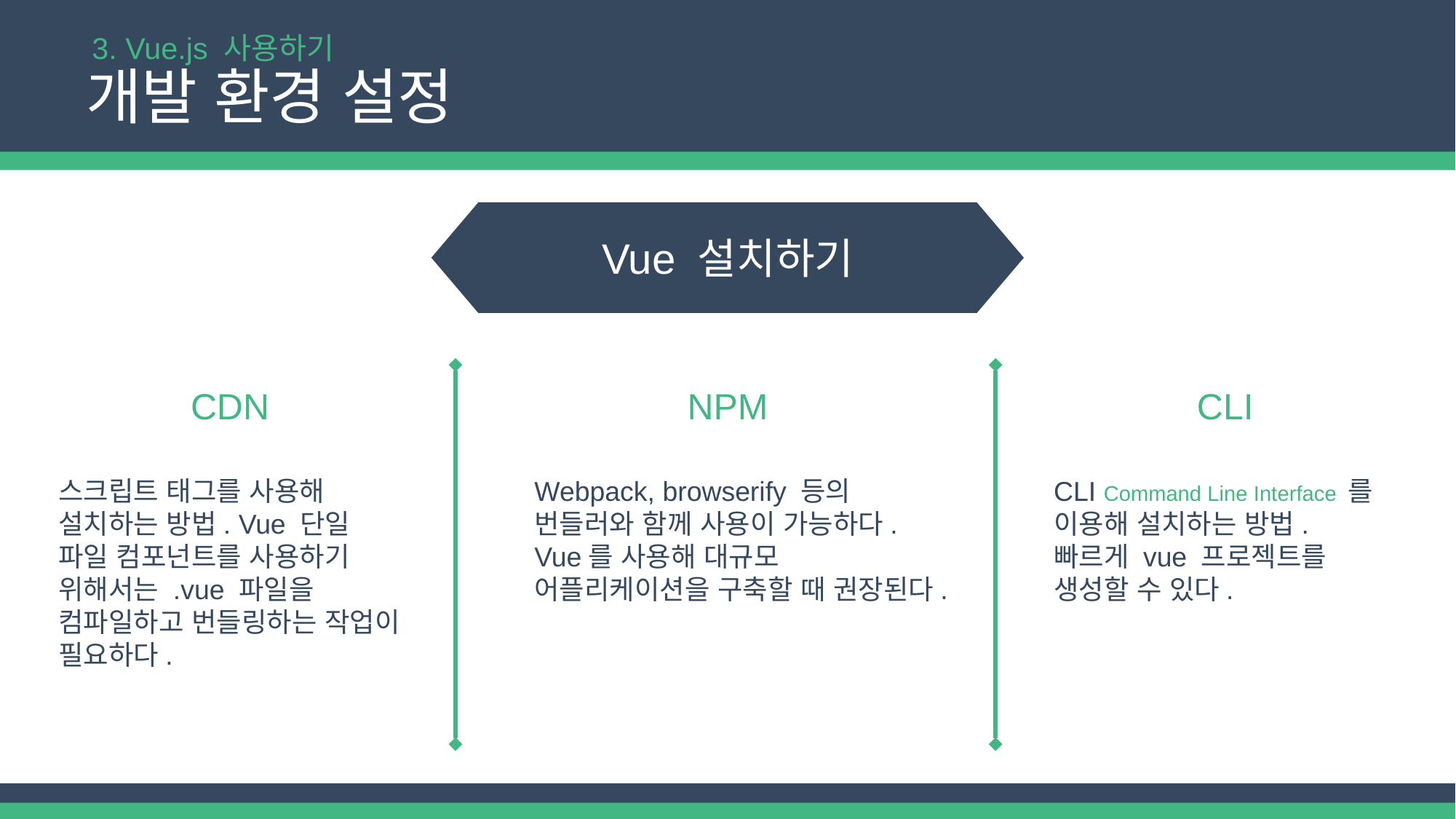

3. Vue.js 사용하기
개발 환경 설정

Vue 설치하기
CDN
NPM
CLI
스크립트 태그를 사용해 설치하는 방법. Vue 단일 파일 컴포넌트를 사용하기 위해서는 .vue 파일을 컴파일하고 번들링하는 작업이 필요하다.
Webpack, browserify 등의 번들러와 함께 사용이 가능하다. Vue를 사용해 대규모 어플리케이션을 구축할 때 권장된다.
CLI Command Line Interface 를 이용해 설치하는 방법. 빠르게 vue 프로젝트를 생성할 수 있다.